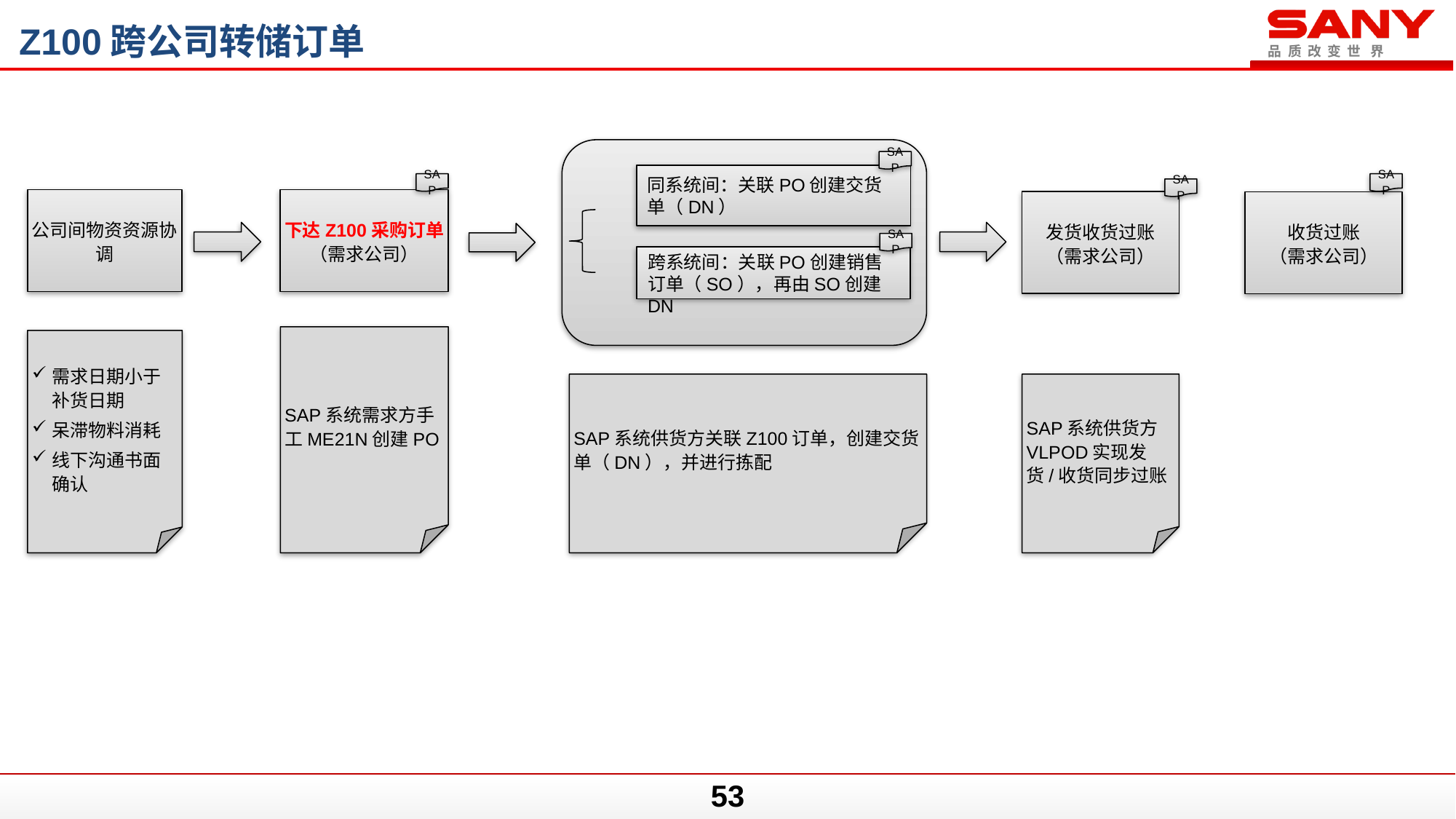

Z100跨公司转储订单

SAP

同系统间：关联PO创建交货单（DN）
SAP
SAP
SAP
公司间物资资源协调
下达Z100采购订单
（需求公司）
发货收货过账
（需求公司）
收货过账
（需求公司）

SAP
跨系统间：关联PO创建销售订单（SO），再由SO创建DN

SAP系统需求方手工ME21N创建PO
需求日期小于补货日期
呆滞物料消耗
线下沟通书面确认
SAP系统供货方VLPOD实现发货/收货同步过账
SAP系统供货方关联Z100订单，创建交货单（DN），并进行拣配